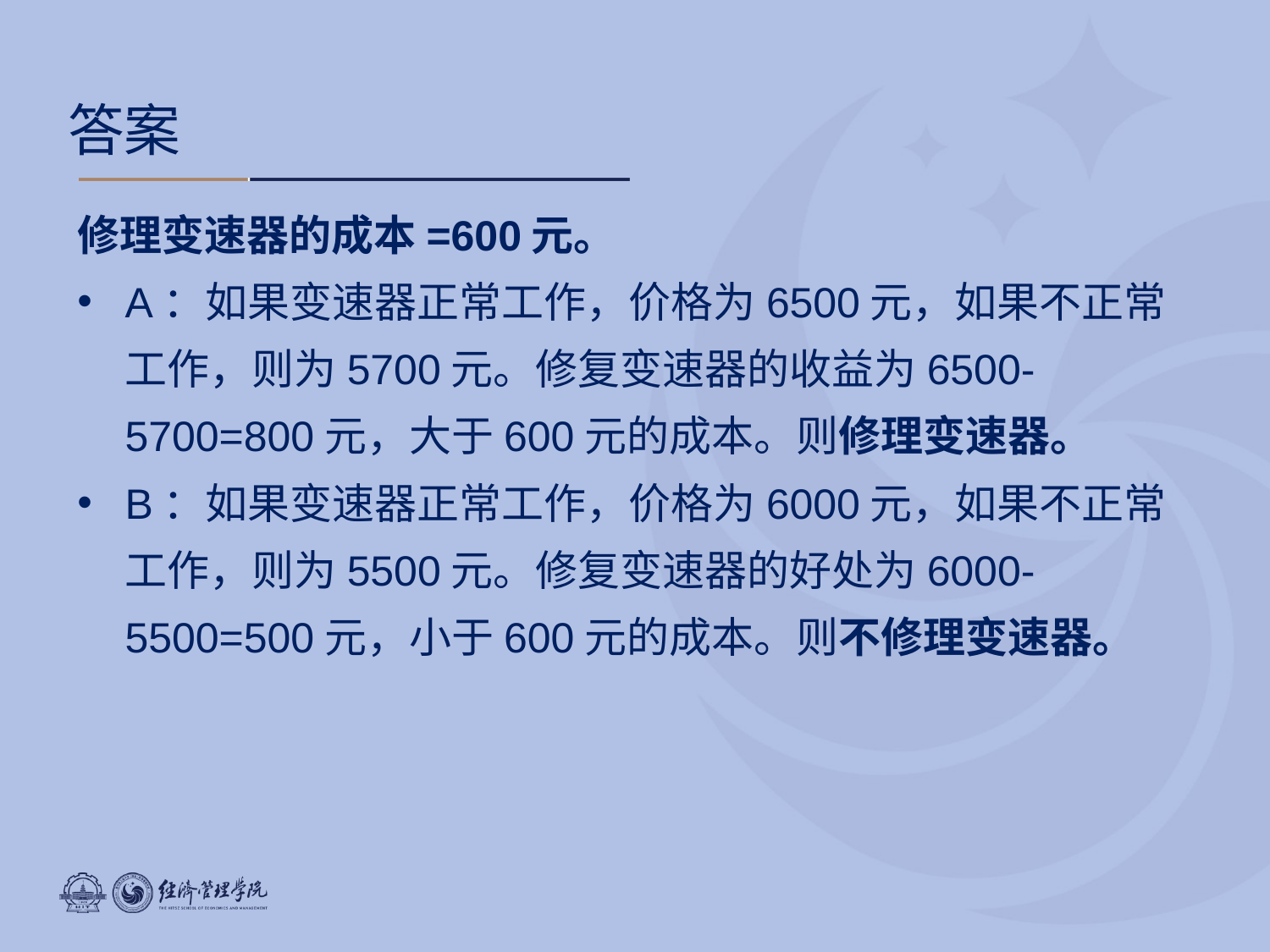

# 答案
修理变速器的成本=600元。
A：如果变速器正常工作，价格为6500元，如果不正常工作，则为5700元。修复变速器的收益为6500-5700=800元，大于600元的成本。则修理变速器。
B：如果变速器正常工作，价格为6000元，如果不正常工作，则为5500元。修复变速器的好处为6000-5500=500元，小于600元的成本。则不修理变速器。